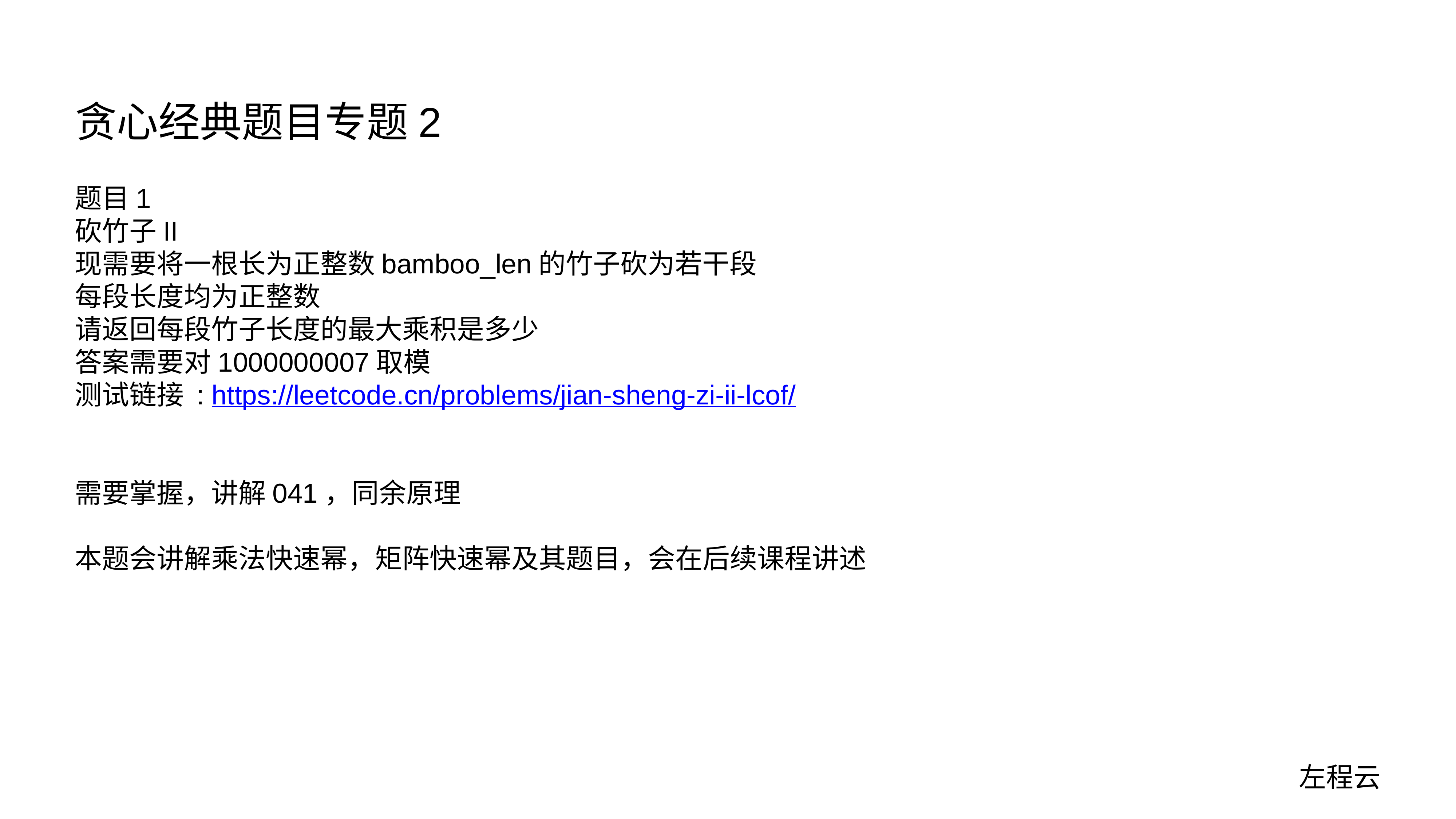

# 贪心经典题目专题2
题目1
砍竹子II
现需要将一根长为正整数bamboo_len的竹子砍为若干段
每段长度均为正整数
请返回每段竹子长度的最大乘积是多少
答案需要对1000000007取模
测试链接 : https://leetcode.cn/problems/jian-sheng-zi-ii-lcof/

需要掌握，讲解041，同余原理

本题会讲解乘法快速幂，矩阵快速幂及其题目，会在后续课程讲述
左程云